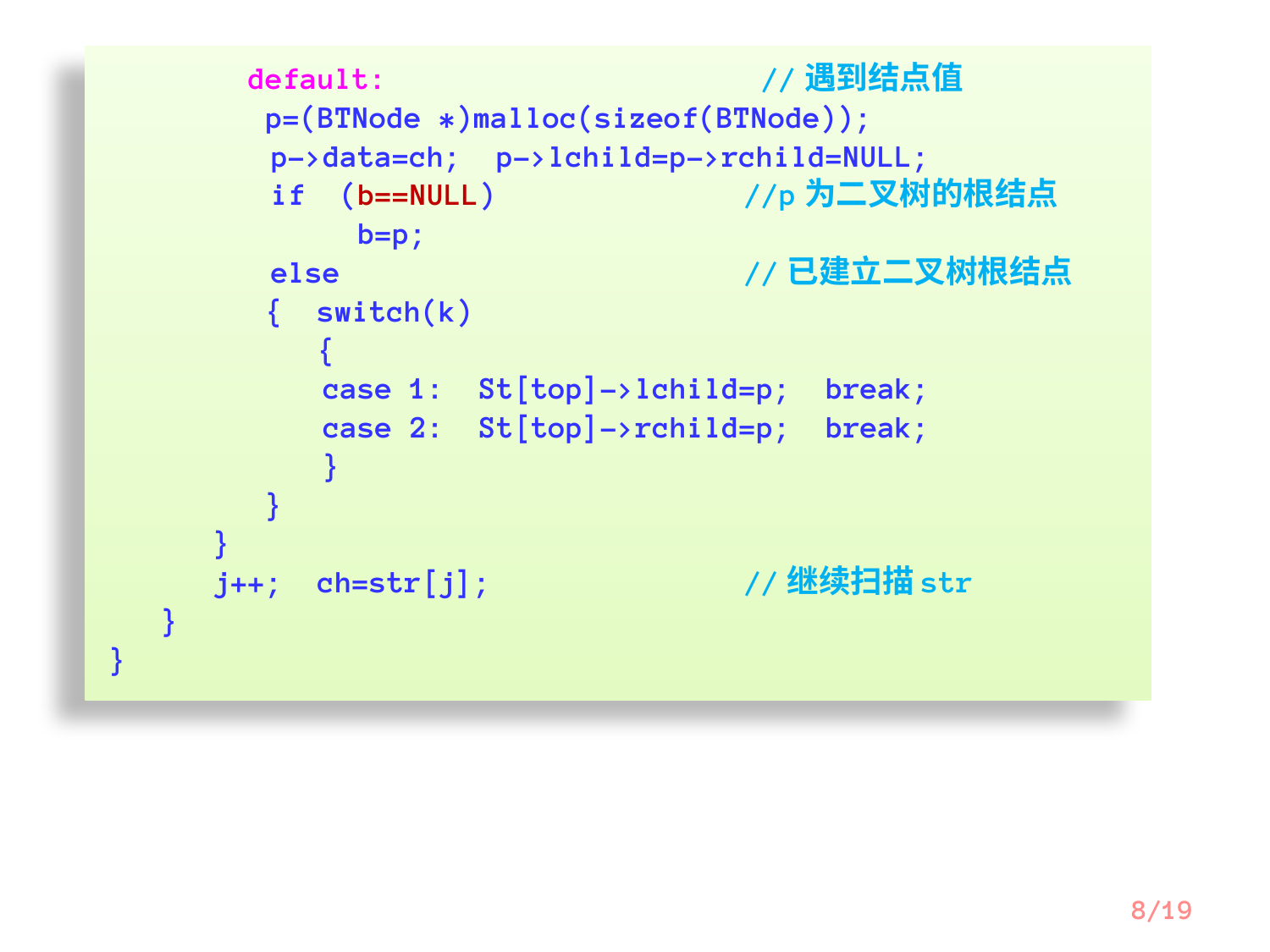

default:        		 //遇到结点值
         p=(BTNode *)malloc(sizeof(BTNode));
	  p->data=ch;  p->lchild=p->rchild=NULL;
	  if  (b==NULL)    		//p为二叉树的根结点
	       b=p;
	  else    			//已建立二叉树根结点
         {  switch(k)
            {
	     case 1:  St[top]->lchild=p;  break;
	     case 2:  St[top]->rchild=p;  break;
	     }
         }
      }
      j++;  ch=str[j];		//继续扫描str
   }
}
8/19